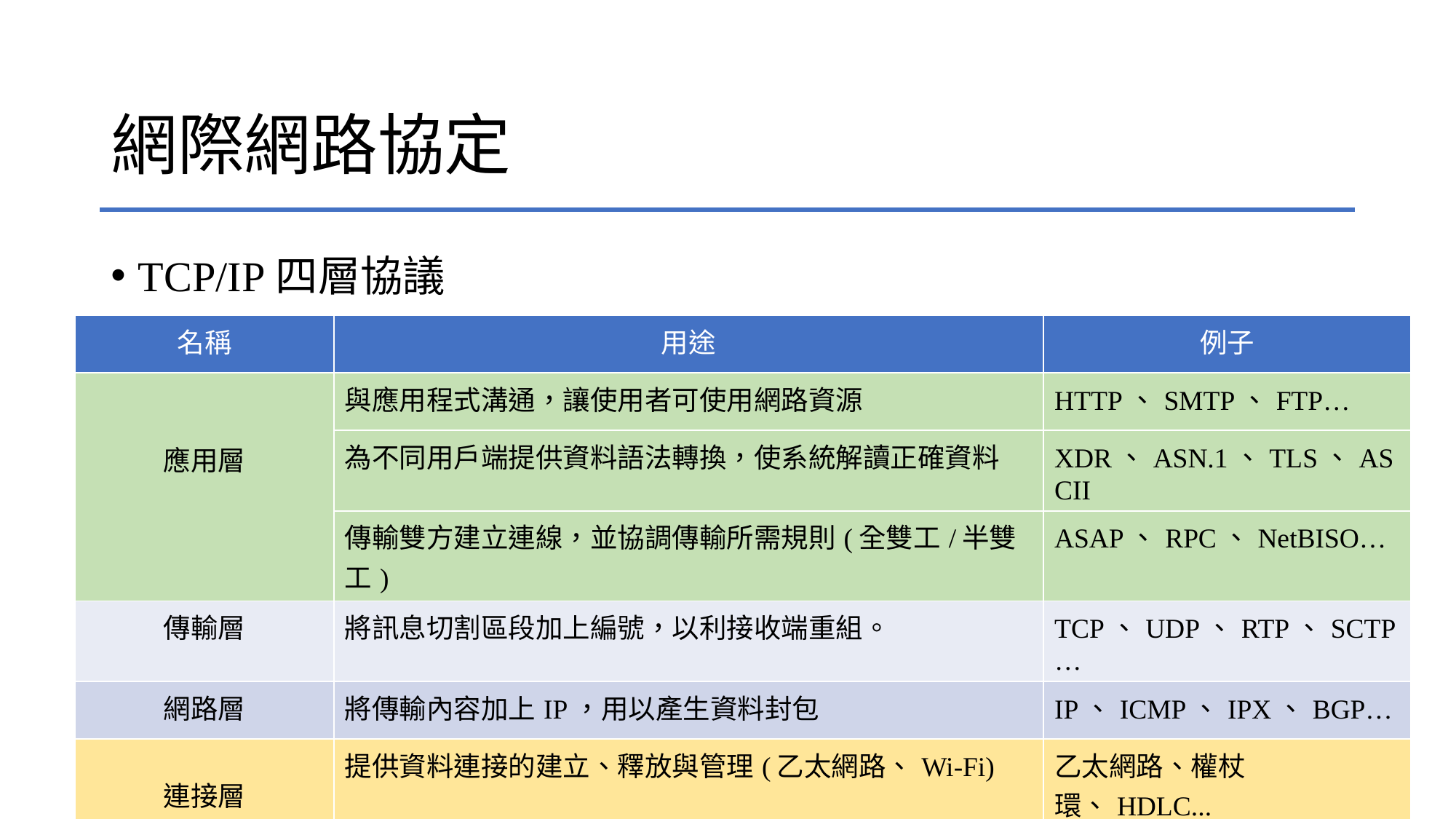

# 網際網路協定
TCP/IP四層協議

| 名稱 | 用途 | 例子 |
| --- | --- | --- |
| 應用層 | 與應用程式溝通，讓使用者可使用網路資源 | HTTP、SMTP、FTP… |
|  | 為不同用戶端提供資料語法轉換，使系統解讀正確資料 | XDR、ASN.1、TLS、ASCII |
|  | 傳輸雙方建立連線，並協調傳輸所需規則(全雙工/半雙工) | ASAP、RPC、NetBISO… |
| 傳輸層 | 將訊息切割區段加上編號，以利接收端重組。 | TCP、UDP、RTP、SCTP… |
| 網路層 | 將傳輸內容加上IP，用以產生資料封包 | IP、ICMP、IPX、BGP… |
| 連接層 | 提供資料連接的建立、釋放與管理(乙太網路、Wi-Fi) | 乙太網路、權杖環、HDLC... |
|  | 定義電子與物理裝置規範(硬體部分) | 數據機、無線電、光纖 |
2021/6/2
3